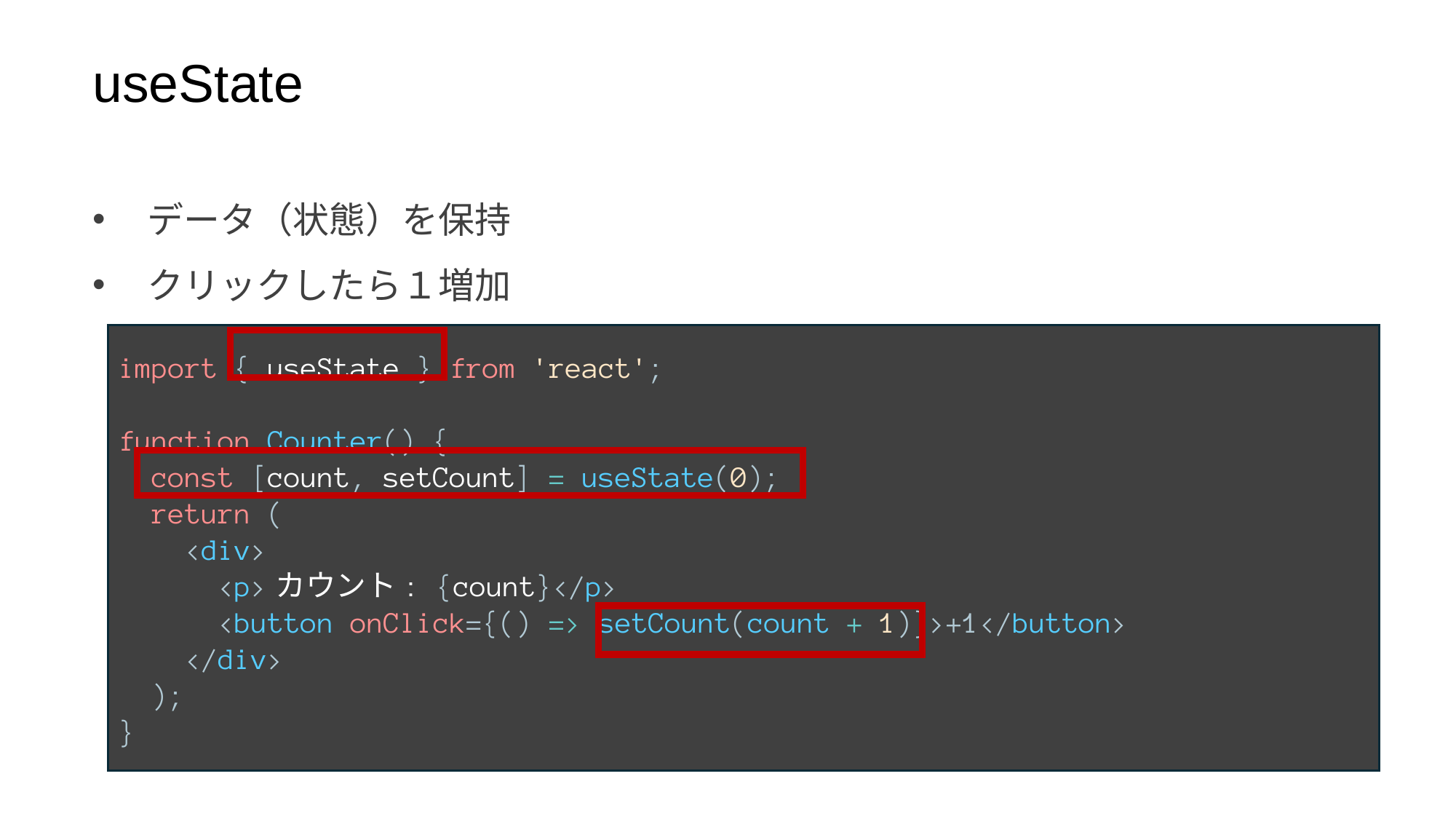

useState
データ（状態）を保持
クリックしたら１増加
import { useState } from 'react';

function Counter() {
  const [count, setCount] = useState(0);
  return (
    <div>
      <p>カウント: {count}</p>
      <button onClick={() => setCount(count + 1)}>+1</button>
    </div>
  );
}